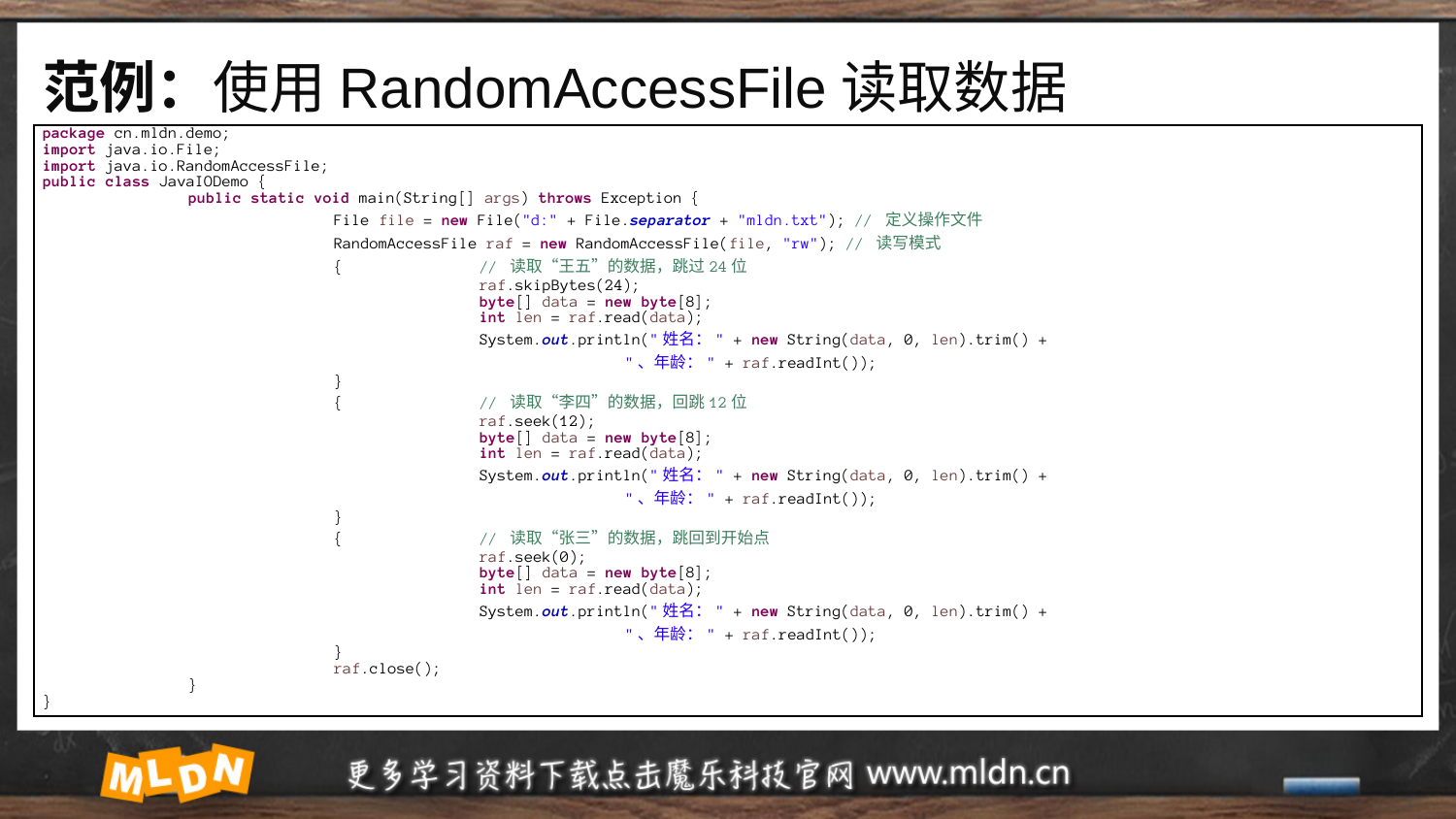

# 范例：使用RandomAccessFile读取数据
| package cn.mldn.demo; import java.io.File; import java.io.RandomAccessFile; public class JavaIODemo { public static void main(String[] args) throws Exception { File file = new File("d:" + File.separator + "mldn.txt"); // 定义操作文件 RandomAccessFile raf = new RandomAccessFile(file, "rw"); // 读写模式 { // 读取“王五”的数据，跳过24位 raf.skipBytes(24); byte[] data = new byte[8]; int len = raf.read(data); System.out.println("姓名：" + new String(data, 0, len).trim() + "、年龄：" + raf.readInt()); } { // 读取“李四”的数据，回跳12位 raf.seek(12); byte[] data = new byte[8]; int len = raf.read(data); System.out.println("姓名：" + new String(data, 0, len).trim() + "、年龄：" + raf.readInt()); } { // 读取“张三”的数据，跳回到开始点 raf.seek(0); byte[] data = new byte[8]; int len = raf.read(data); System.out.println("姓名：" + new String(data, 0, len).trim() + "、年龄：" + raf.readInt()); } raf.close(); } } |
| --- |